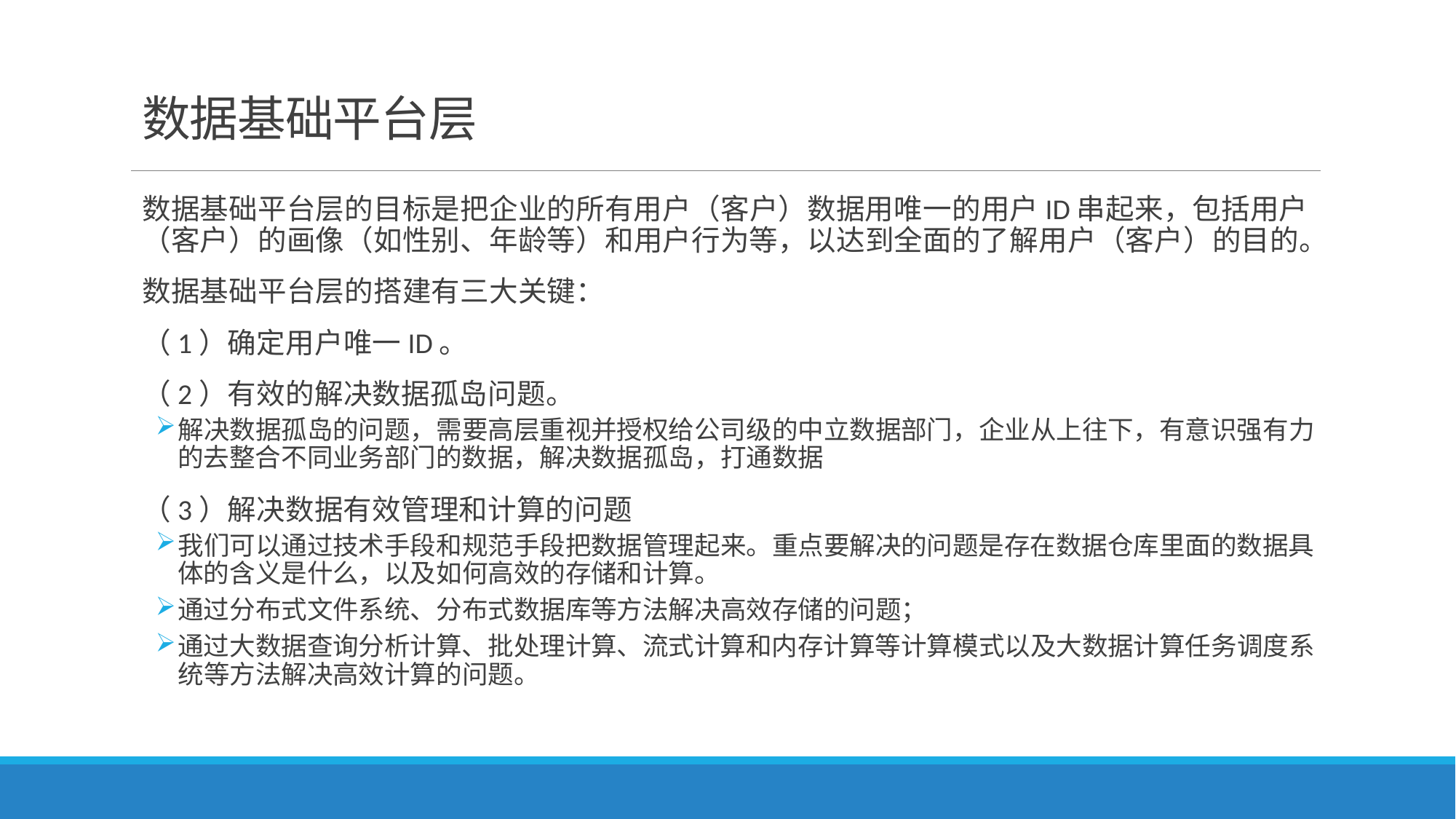

# 数据基础平台层
数据基础平台层的目标是把企业的所有用户（客户）数据用唯一的用户ID串起来，包括用户（客户）的画像（如性别、年龄等）和用户行为等，以达到全面的了解用户（客户）的目的。
数据基础平台层的搭建有三大关键：
（1）确定用户唯一ID。
（2）有效的解决数据孤岛问题。
解决数据孤岛的问题，需要高层重视并授权给公司级的中立数据部门，企业从上往下，有意识强有力的去整合不同业务部门的数据，解决数据孤岛，打通数据
（3）解决数据有效管理和计算的问题
我们可以通过技术手段和规范手段把数据管理起来。重点要解决的问题是存在数据仓库里面的数据具体的含义是什么，以及如何高效的存储和计算。
通过分布式文件系统、分布式数据库等方法解决高效存储的问题；
通过大数据查询分析计算、批处理计算、流式计算和内存计算等计算模式以及大数据计算任务调度系统等方法解决高效计算的问题。